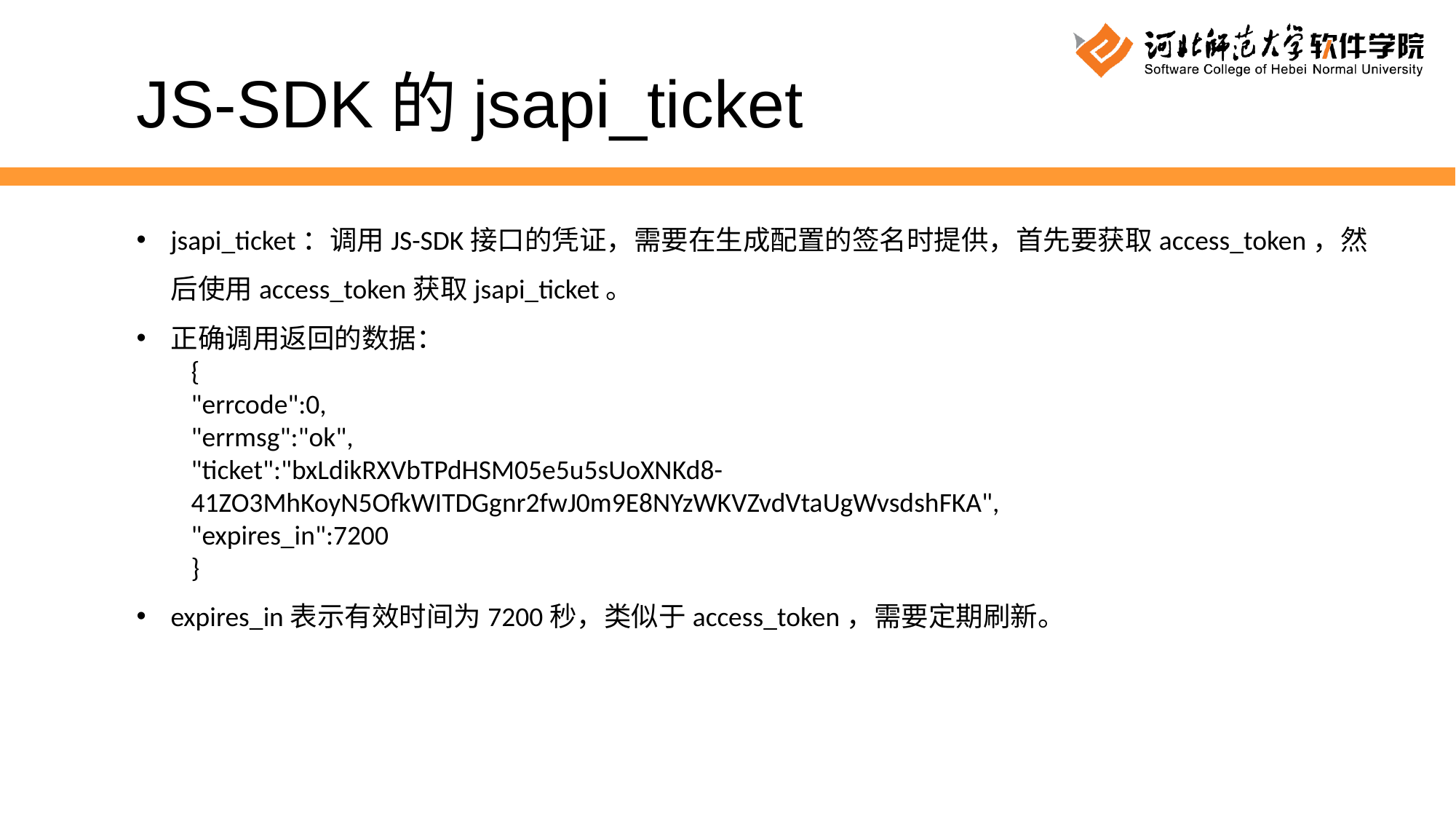

JS-SDK的jsapi_ticket
jsapi_ticket：调用JS-SDK接口的凭证，需要在生成配置的签名时提供，首先要获取access_token，然后使用access_token获取jsapi_ticket。
正确调用返回的数据：
{
"errcode":0,
"errmsg":"ok",
"ticket":"bxLdikRXVbTPdHSM05e5u5sUoXNKd8-41ZO3MhKoyN5OfkWITDGgnr2fwJ0m9E8NYzWKVZvdVtaUgWvsdshFKA",
"expires_in":7200
}
expires_in表示有效时间为7200秒，类似于access_token，需要定期刷新。